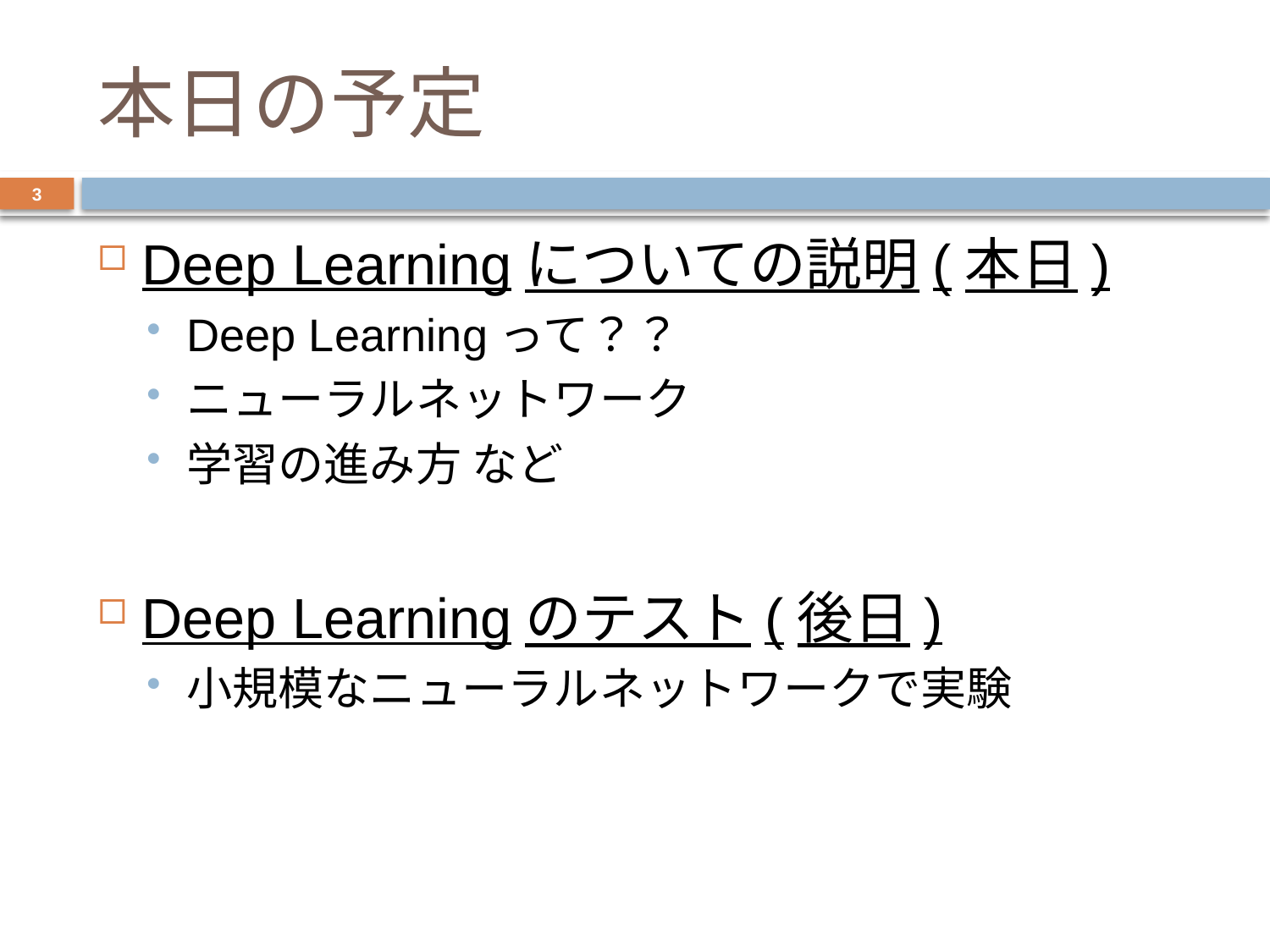

# 本日の予定
3
Deep Learningについての説明(本日)
Deep Learningって？？
ニューラルネットワーク
学習の進み方 など

Deep Learningのテスト(後日)
小規模なニューラルネットワークで実験